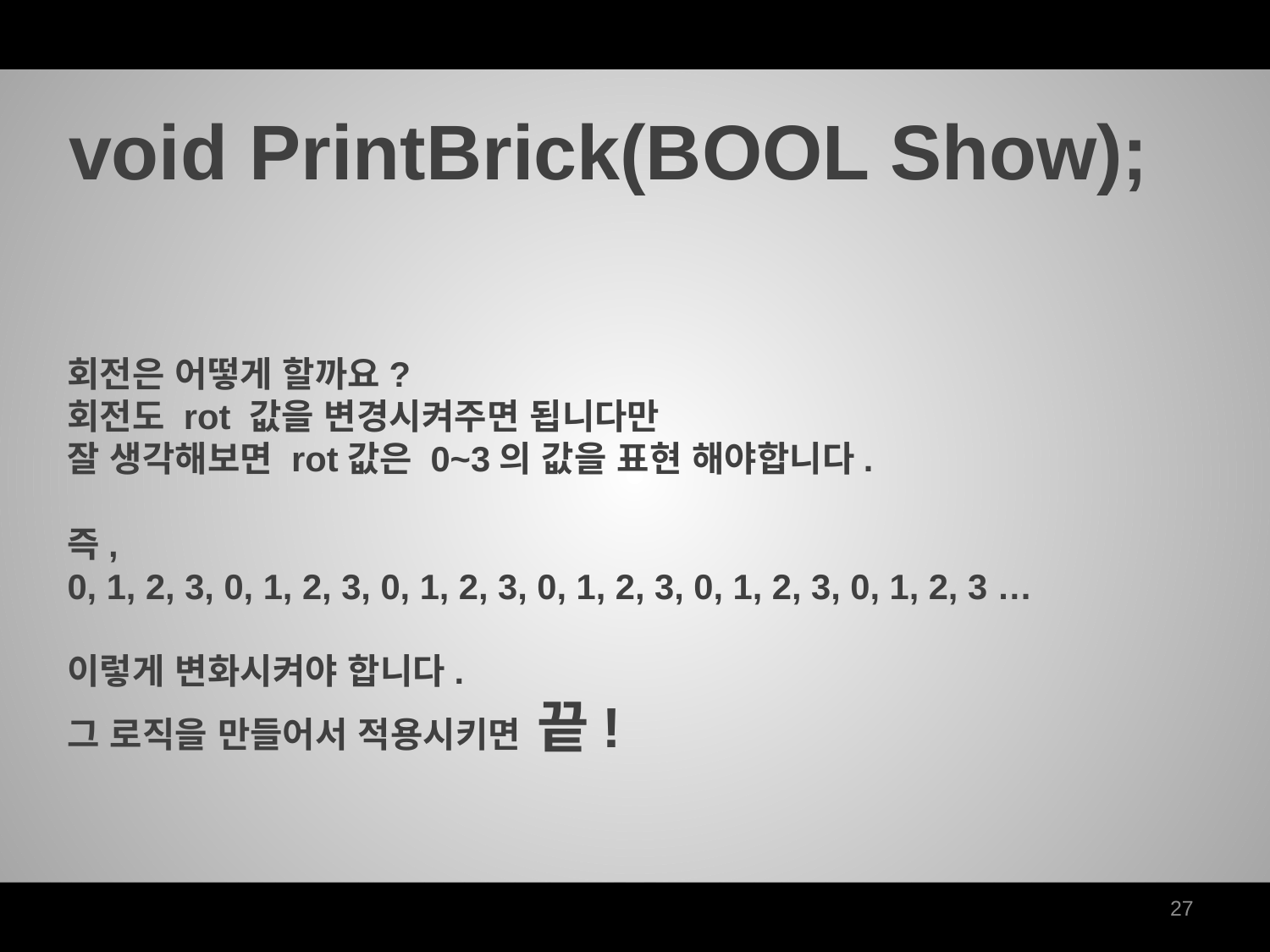

void PrintBrick(BOOL Show);
회전은 어떻게 할까요?
회전도 rot 값을 변경시켜주면 됩니다만
잘 생각해보면 rot값은 0~3의 값을 표현 해야합니다.

즉,
0, 1, 2, 3, 0, 1, 2, 3, 0, 1, 2, 3, 0, 1, 2, 3, 0, 1, 2, 3, 0, 1, 2, 3 …

이렇게 변화시켜야 합니다.
그 로직을 만들어서 적용시키면 끝!
27